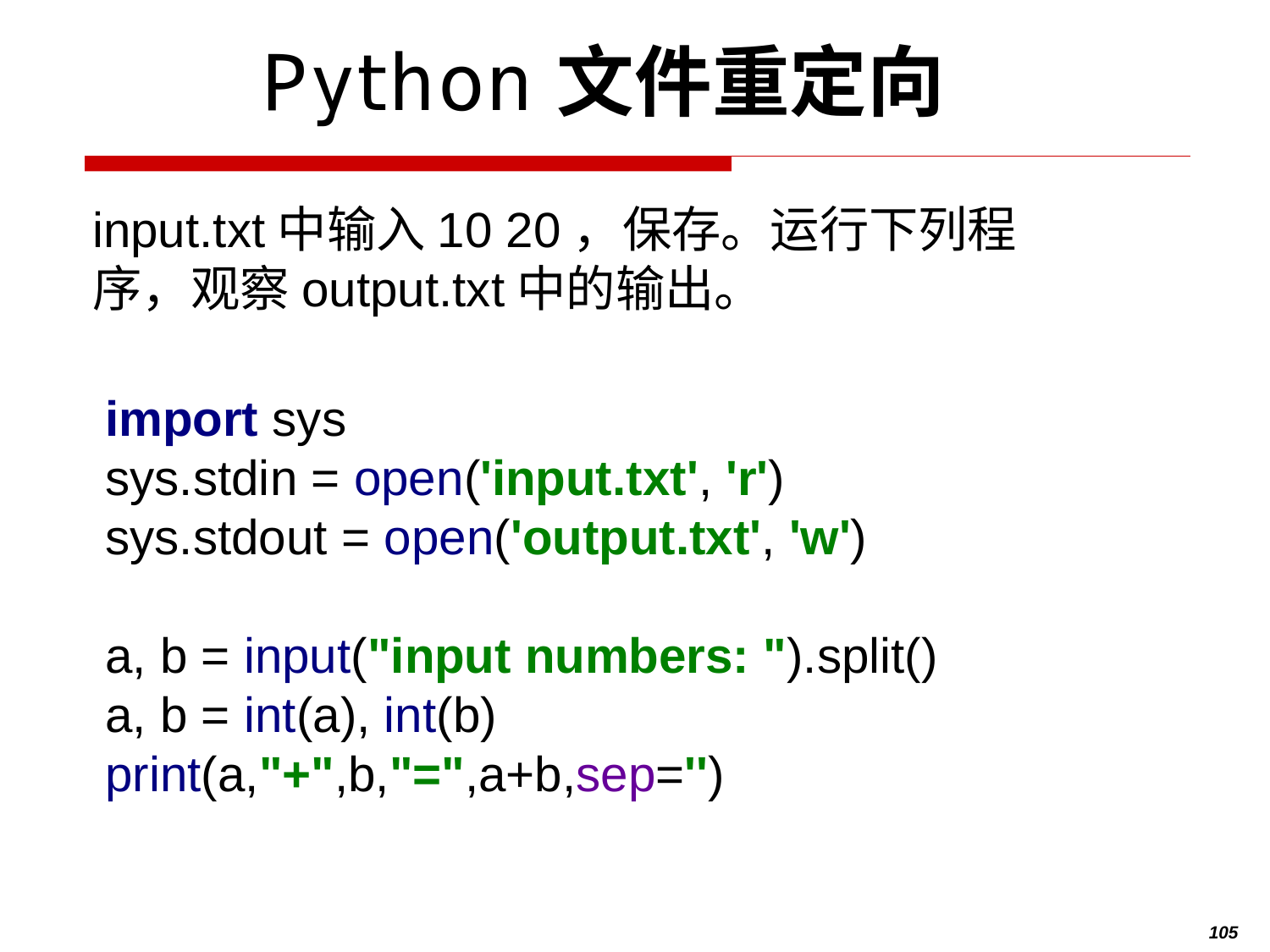

# Python文件重定向
input.txt中输入10 20，保存。运行下列程序，观察output.txt中的输出。
import sys
sys.stdin = open('input.txt', 'r')
sys.stdout = open('output.txt', 'w')
a, b = input("input numbers: ").split()
a, b = int(a), int(b)
print(a,"+",b,"=",a+b,sep='')
105